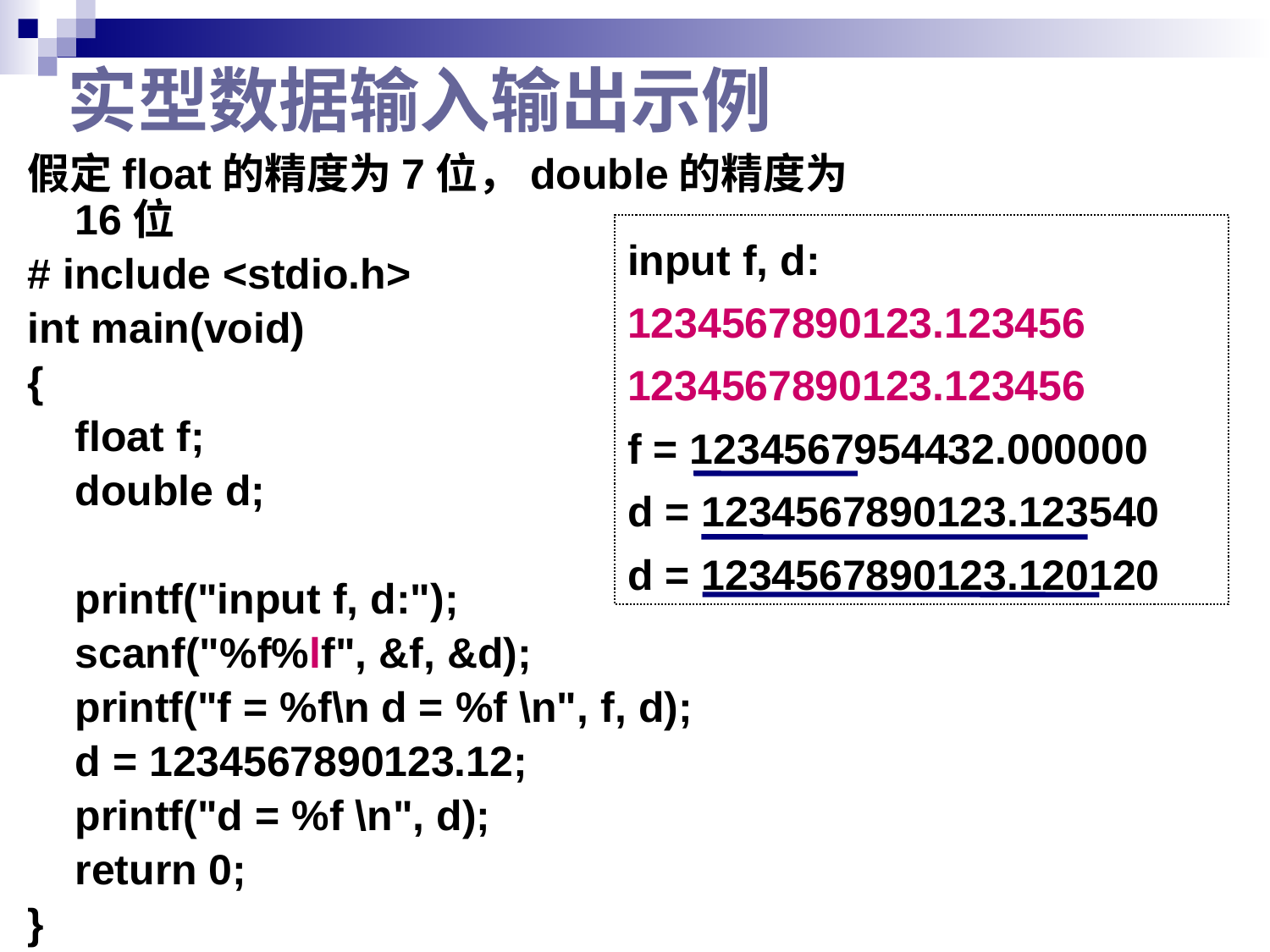

# 实型数据输入输出示例
假定float的精度为7位，double的精度为16位
# include <stdio.h>
int main(void)
{
    float f;
    double d;

    printf("input f, d:");
    scanf("%f%lf", &f, &d);
    printf("f = %f\n d = %f \n", f, d);
    d = 1234567890123.12;
    printf("d = %f \n", d);
    return 0;
}
input f, d:
1234567890123.123456 1234567890123.123456
f = 1234567954432.000000
d = 1234567890123.123540
d = 1234567890123.120120